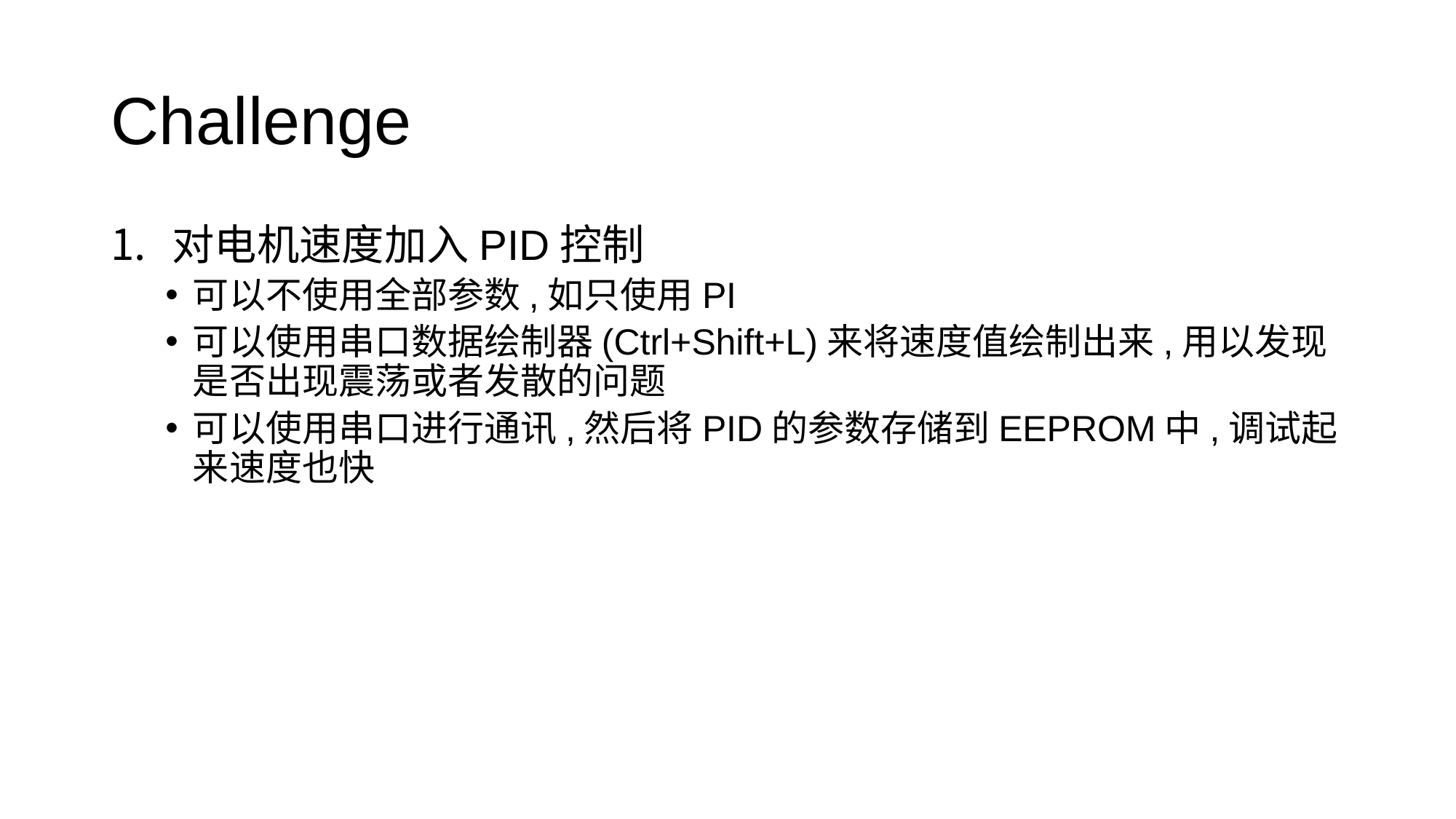

# Challenge
对电机速度加入PID控制
可以不使用全部参数,如只使用PI
可以使用串口数据绘制器(Ctrl+Shift+L)来将速度值绘制出来,用以发现是否出现震荡或者发散的问题
可以使用串口进行通讯,然后将PID的参数存储到EEPROM中,调试起来速度也快